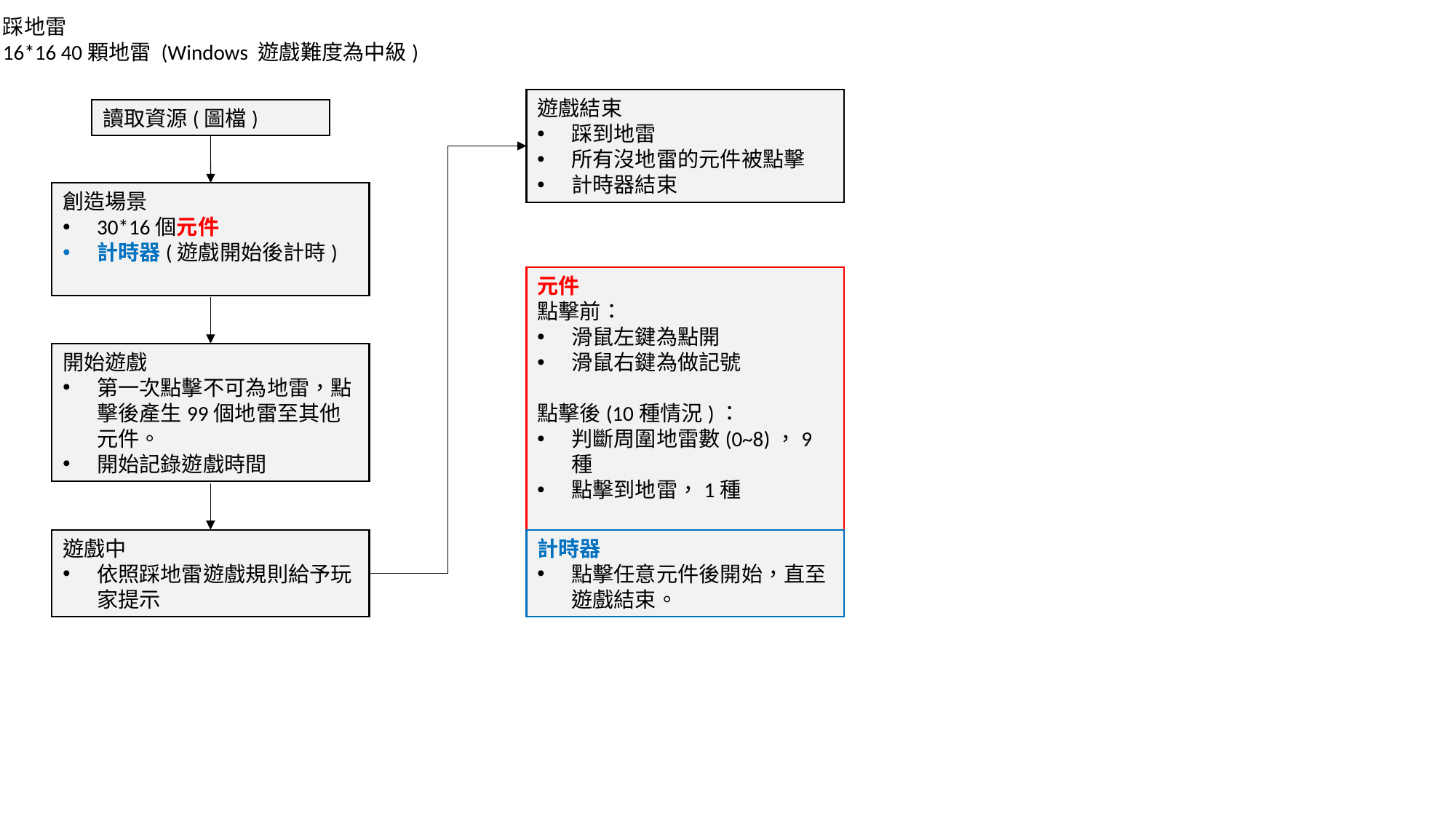

踩地雷
16*16 40顆地雷 (Windows 遊戲難度為中級)

遊戲結束
踩到地雷
所有沒地雷的元件被點擊
計時器結束
讀取資源(圖檔)
創造場景
30*16個元件
計時器(遊戲開始後計時)

元件
點擊前：
滑鼠左鍵為點開
滑鼠右鍵為做記號

點擊後(10種情況)：
判斷周圍地雷數(0~8)，9種
點擊到地雷，1種

開始遊戲
第一次點擊不可為地雷，點擊後產生99個地雷至其他元件。
開始記錄遊戲時間
遊戲中
依照踩地雷遊戲規則給予玩家提示
計時器
點擊任意元件後開始，直至遊戲結束。